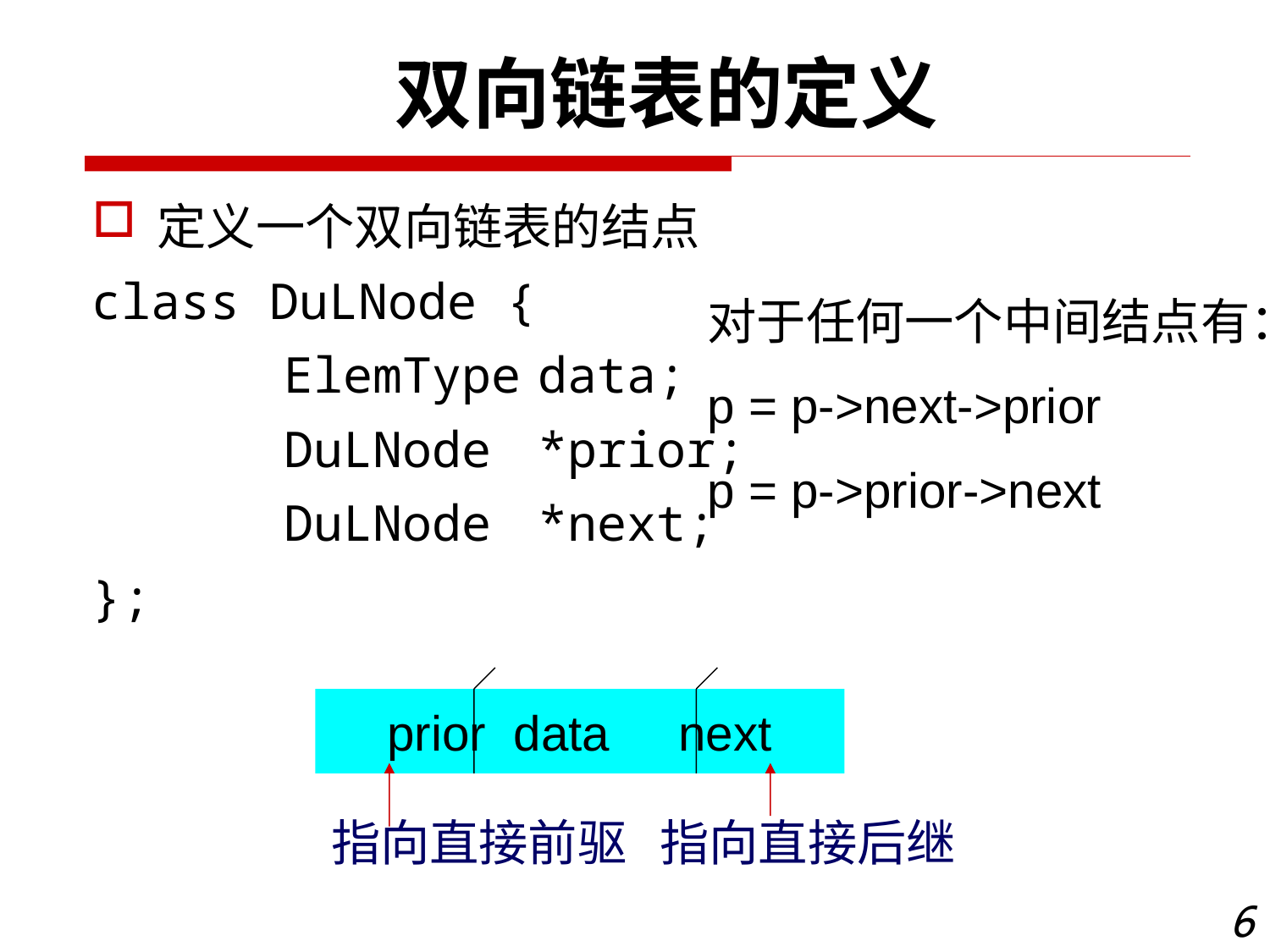

双向链表的定义
定义一个双向链表的结点
class DuLNode {
		ElemType	data;
		DuLNode	*prior;
		DuLNode	*next;
};
对于任何一个中间结点有：
p = p->next->prior
p = p->prior->next

prior  data     next

指向直接前驱   指向直接后继
6